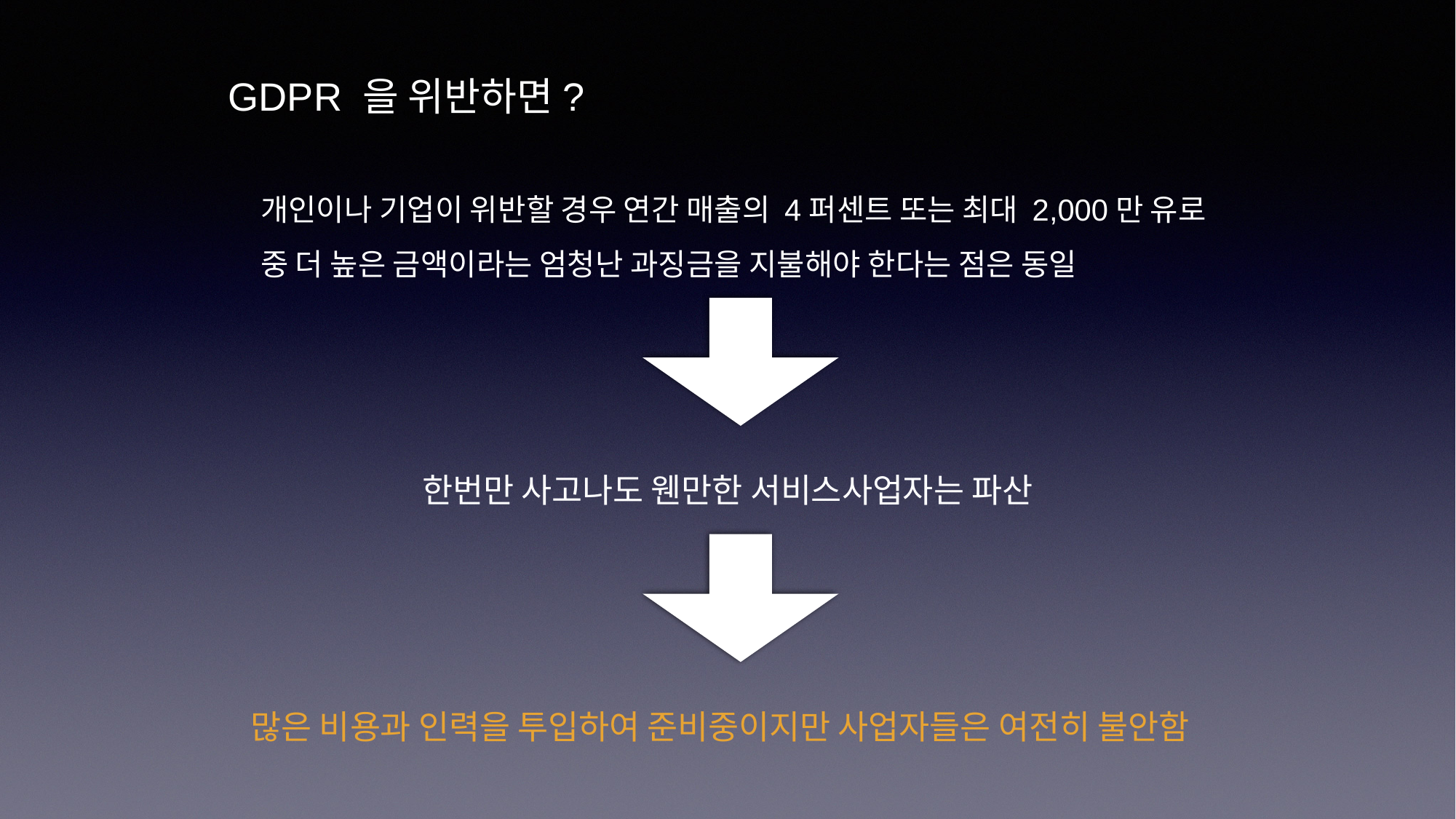

GDPR 을 위반하면?
개인이나 기업이 위반할 경우 연간 매출의 4퍼센트 또는 최대 2,000만 유로 중 더 높은 금액이라는 엄청난 과징금을 지불해야 한다는 점은 동일

한번만 사고나도 웬만한 서비스사업자는 파산

많은 비용과 인력을 투입하여 준비중이지만 사업자들은 여전히 불안함